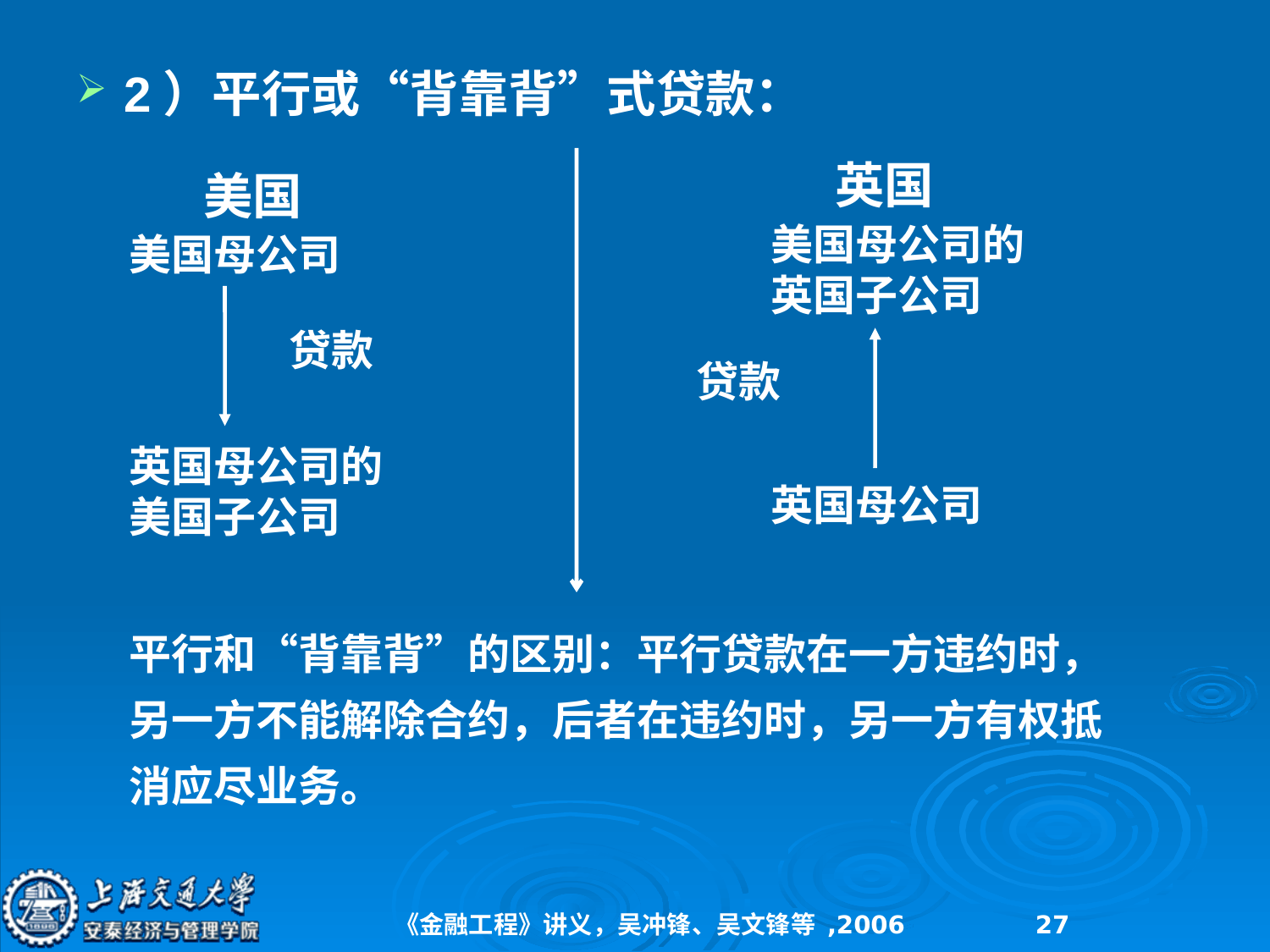

2）平行或“背靠背”式贷款：

英国
美国
美国母公司的英国子公司
美国母公司

贷款

贷款
英国母公司的美国子公司
英国母公司
平行和“背靠背”的区别：平行贷款在一方违约时，另一方不能解除合约，后者在违约时，另一方有权抵消应尽业务。